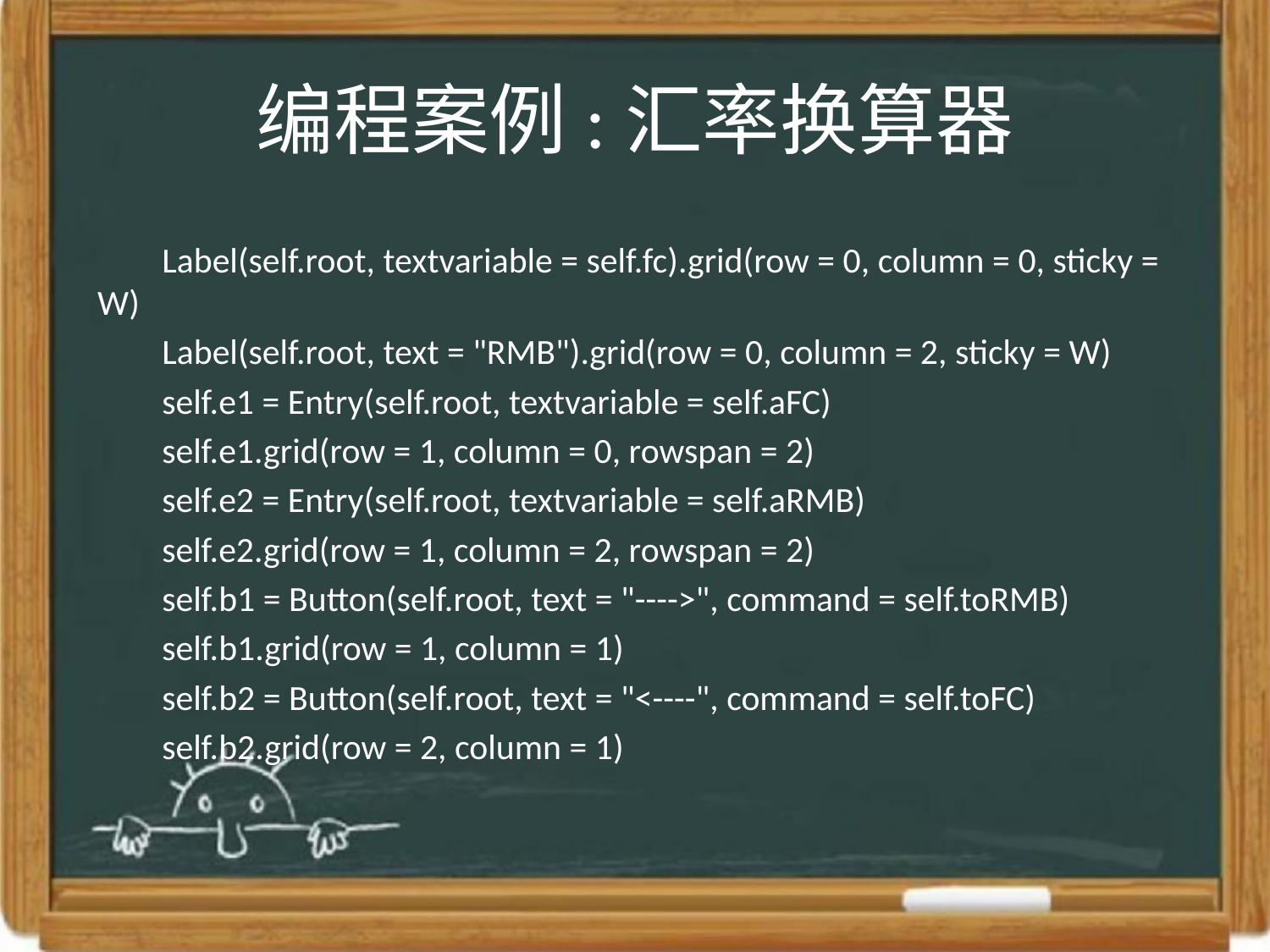

# 编程案例:汇率换算器

        Label(self.root, textvariable = self.fc).grid(row = 0, column = 0, sticky = W)
        Label(self.root, text = "RMB").grid(row = 0, column = 2, sticky = W)
        self.e1 = Entry(self.root, textvariable = self.aFC)
        self.e1.grid(row = 1, column = 0, rowspan = 2)
        self.e2 = Entry(self.root, textvariable = self.aRMB)
        self.e2.grid(row = 1, column = 2, rowspan = 2)
        self.b1 = Button(self.root, text = "---->", command = self.toRMB)
        self.b1.grid(row = 1, column = 1)
        self.b2 = Button(self.root, text = "<----", command = self.toFC)
        self.b2.grid(row = 2, column = 1)